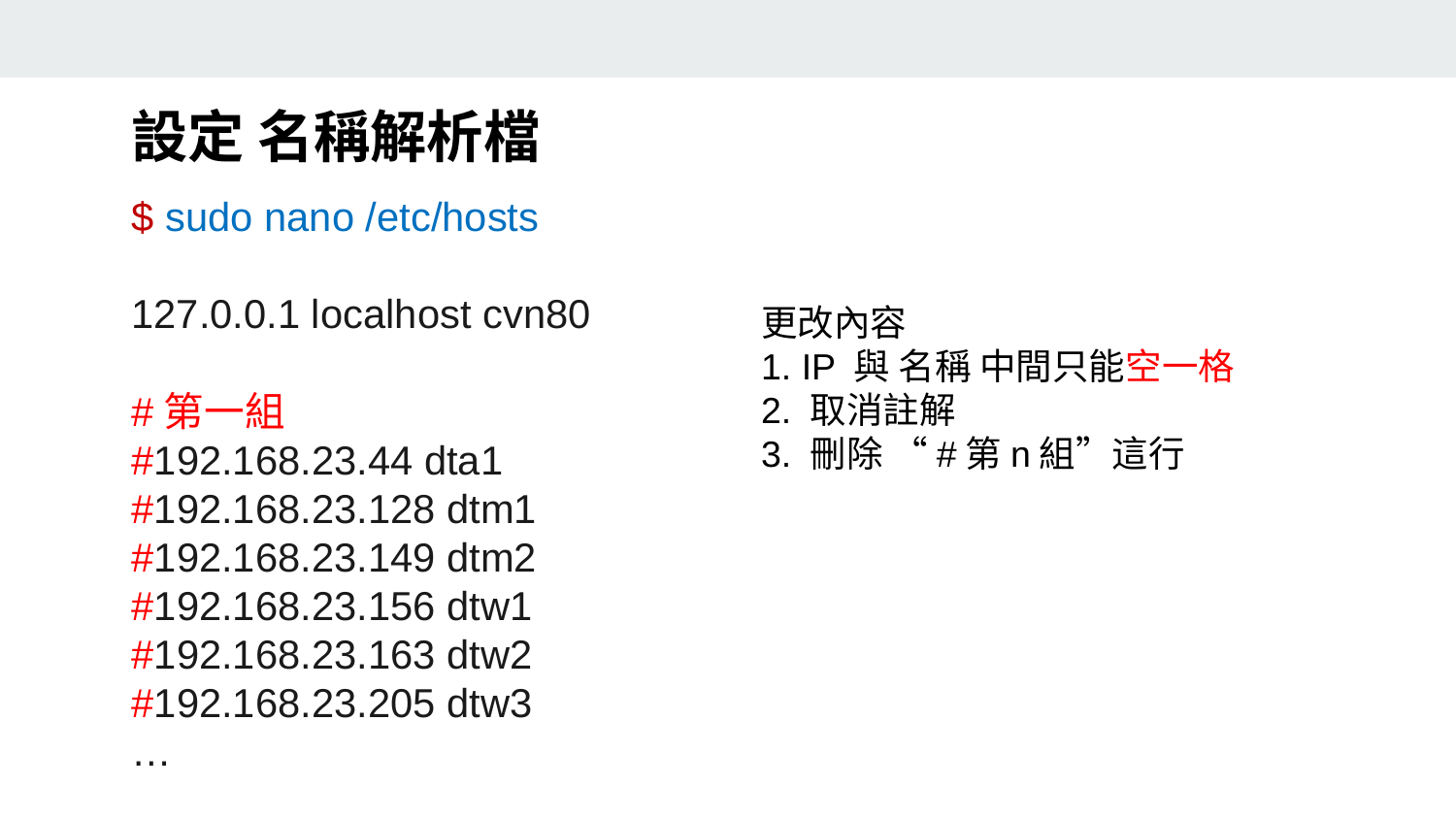

設定 名稱解析檔
$ sudo nano /etc/hosts

127.0.0.1 localhost cvn80

#第一組
#192.168.23.44 dta1
#192.168.23.128 dtm1
#192.168.23.149 dtm2
#192.168.23.156 dtw1
#192.168.23.163 dtw2
#192.168.23.205 dtw3
…
更改內容
1. IP 與 名稱 中間只能空一格
2. 取消註解
3. 刪除 “#第n組”這行